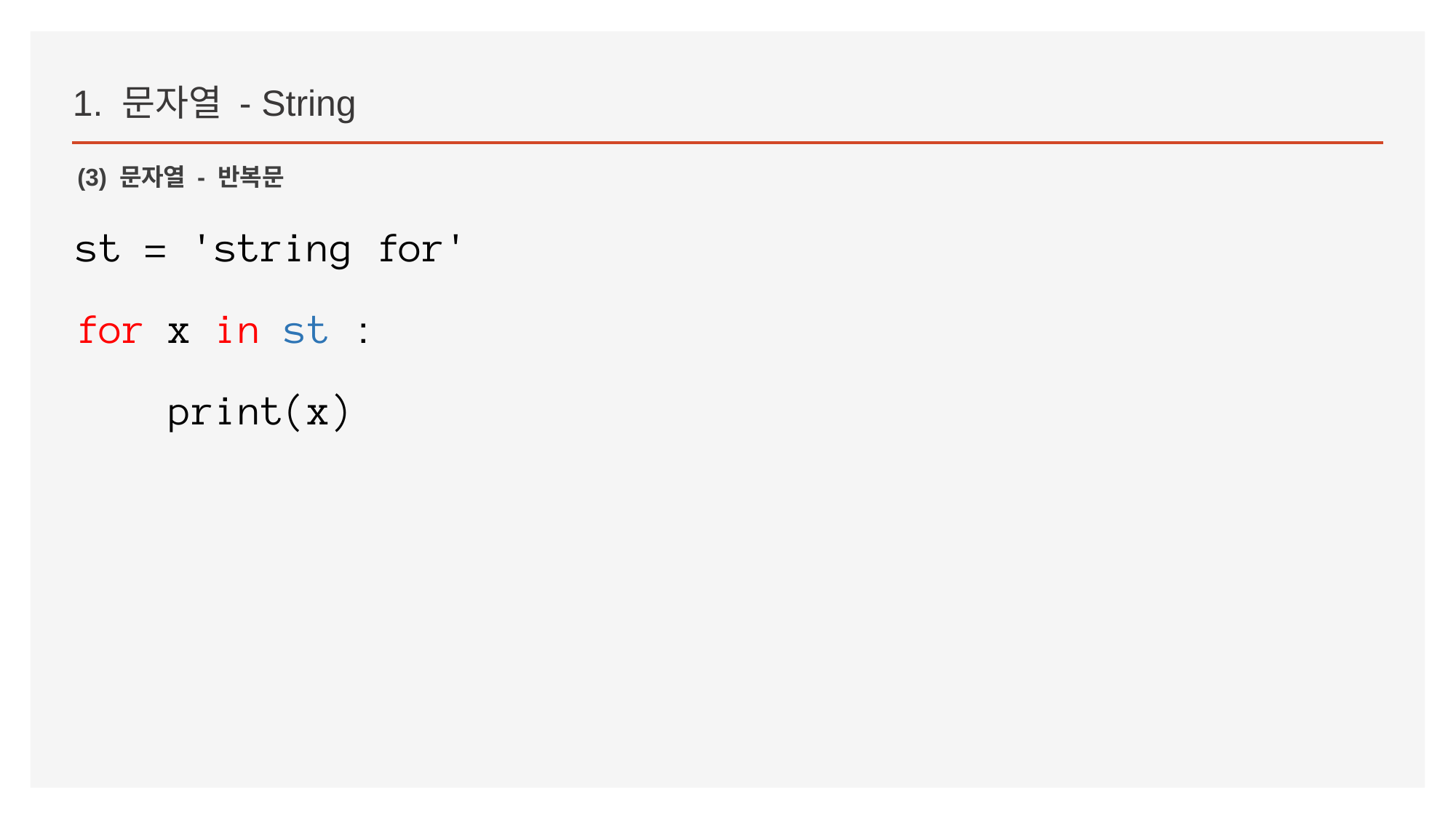

1. 문자열 - String
(3) 문자열 - 반복문
st = 'string for'
for x in st :
    print(x)